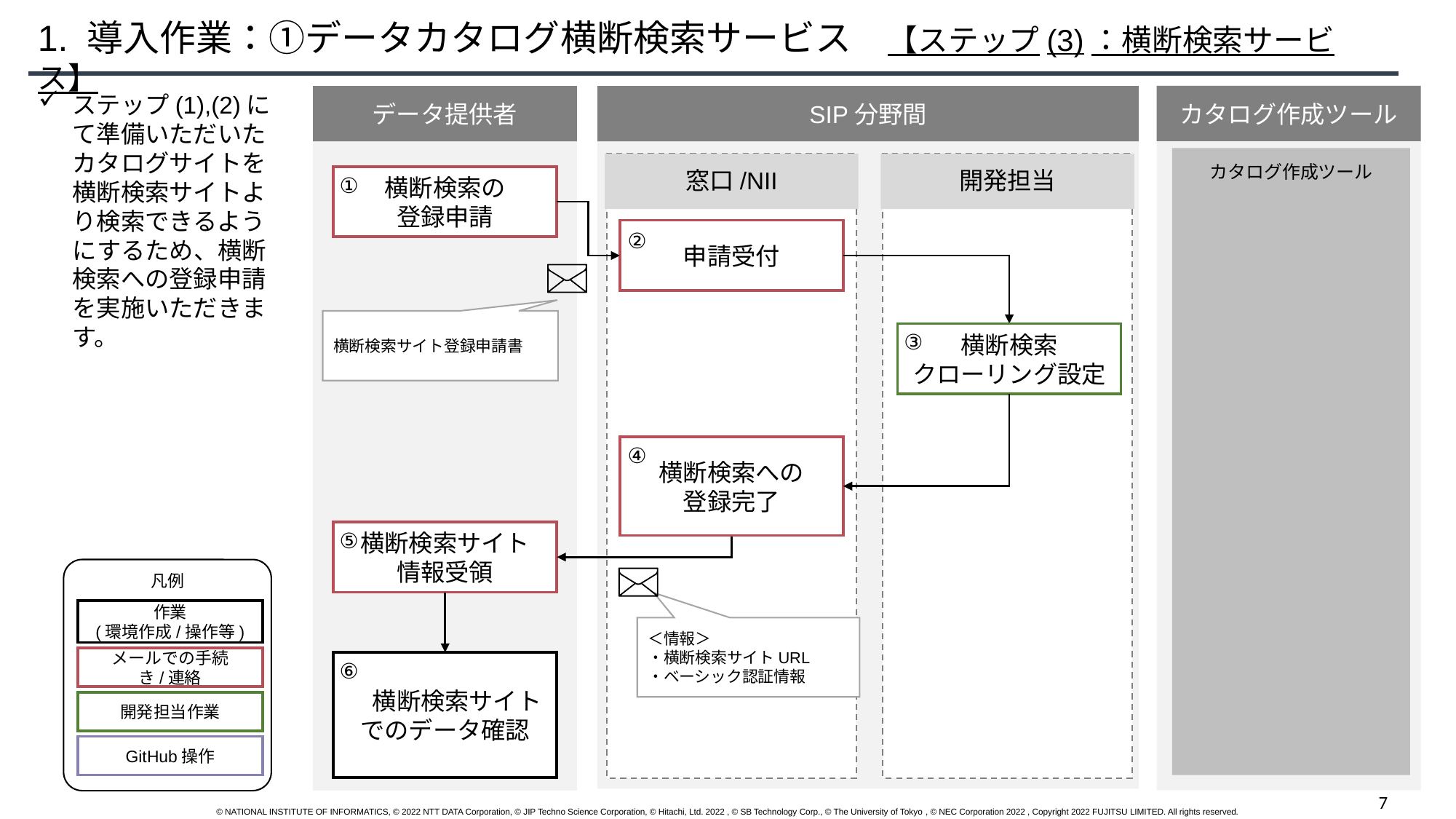

1. 導入作業：①データカタログ横断検索サービス　【ステップ(3)：横断検索サービス】
ステップ(1),(2)にて準備いただいたカタログサイトを横断検索サイトより検索できるようにするため、横断検索への登録申請を実施いただきます。
カタログ作成ツール

データ提供者

SIP分野間

カタログ作成ツール
窓口/NII

開発担当

①
横断検索の
登録申請
申請受付
②

横断検索サイト登録申請書
③
横断検索
クローリング設定
④
横断検索への
登録完了
横断検索サイト
情報受領
⑤
凡例

作業
(環境作成/操作等)
＜情報＞
・横断検索サイトURL
・ベーシック認証情報
メールでの手続き/連絡
⑥
　横断検索サイト
でのデータ確認
開発担当作業
GitHub操作